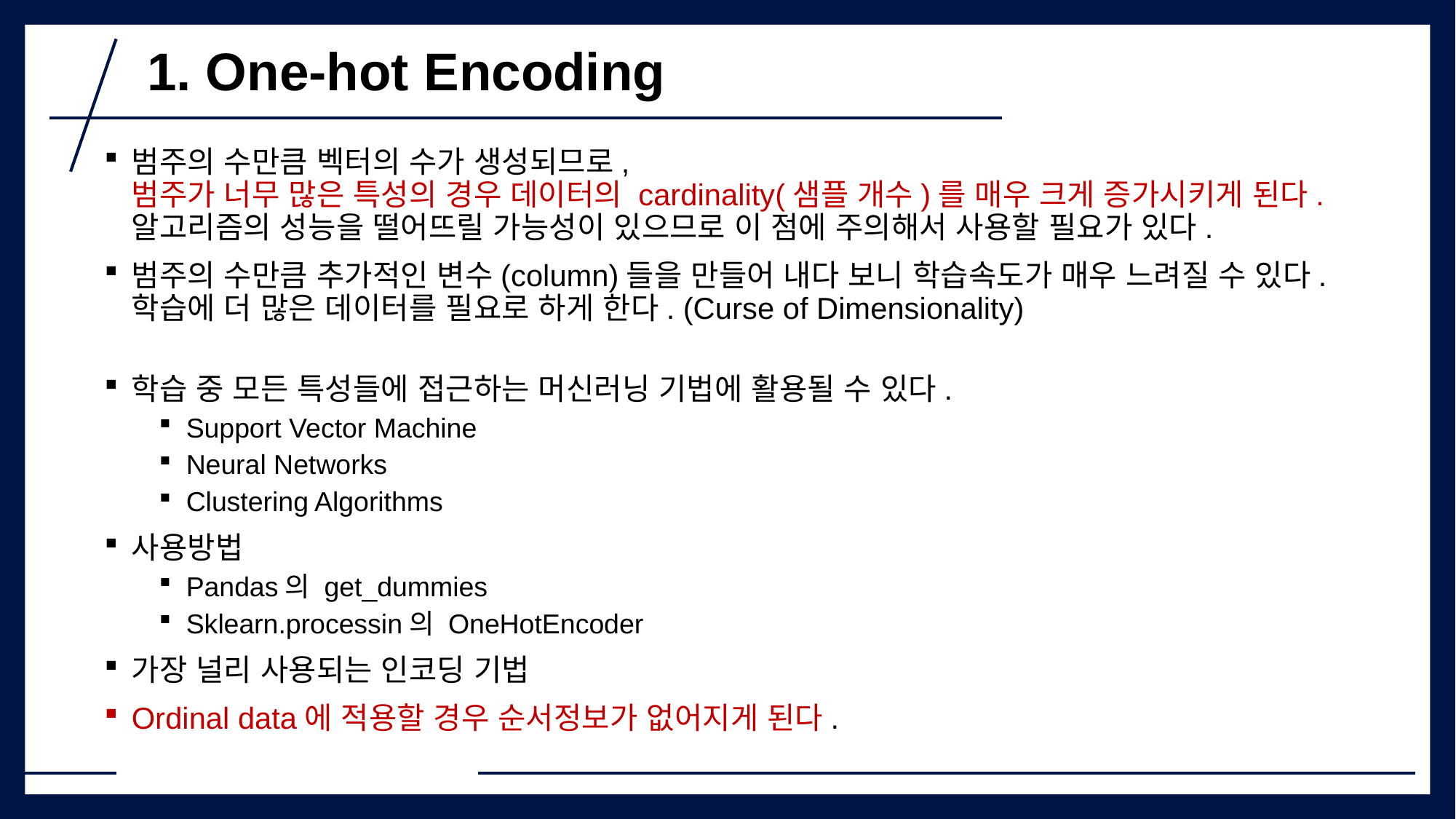

# 1. One-hot Encoding
범주의 수만큼 벡터의 수가 생성되므로,
범주가 너무 많은 특성의 경우 데이터의 cardinality(샘플 개수)를 매우 크게 증가시키게 된다.
알고리즘의 성능을 떨어뜨릴 가능성이 있으므로 이 점에 주의해서 사용할 필요가 있다.
범주의 수만큼 추가적인 변수(column)들을 만들어 내다 보니 학습속도가 매우 느려질 수 있다.
학습에 더 많은 데이터를 필요로 하게 한다. (Curse of Dimensionality)
학습 중 모든 특성들에 접근하는 머신러닝 기법에 활용될 수 있다.
Support Vector Machine
Neural Networks
Clustering Algorithms
사용방법
Pandas의 get_dummies
Sklearn.processin의 OneHotEncoder
가장 널리 사용되는 인코딩 기법
Ordinal data에 적용할 경우 순서정보가 없어지게 된다.